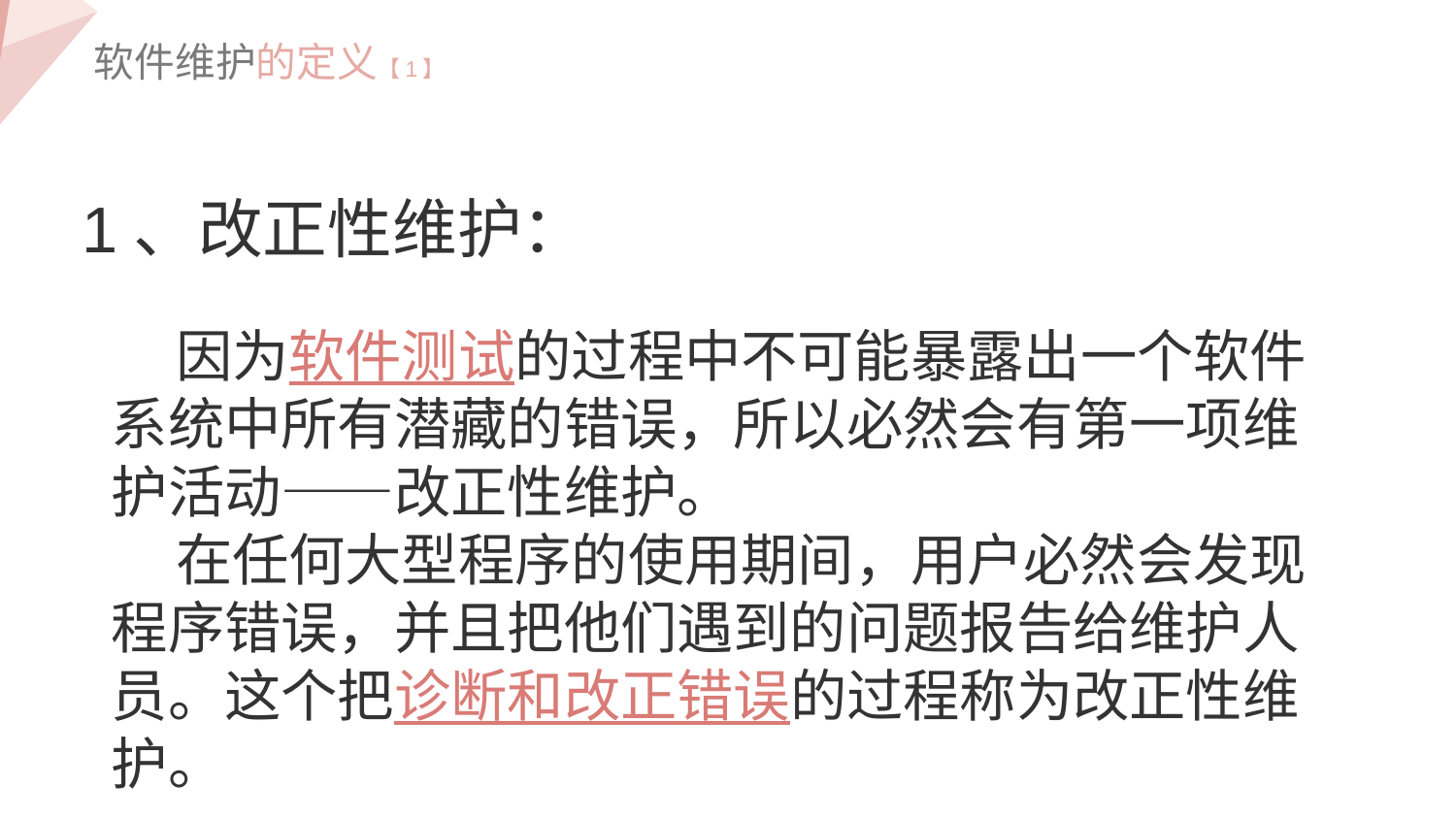

软件维护的定义【1】
1、改正性维护：
    因为软件测试的过程中不可能暴露出一个软件系统中所有潜藏的错误，所以必然会有第一项维护活动——改正性维护。
    在任何大型程序的使用期间，用户必然会发现程序错误，并且把他们遇到的问题报告给维护人员。这个把诊断和改正错误的过程称为改正性维护。